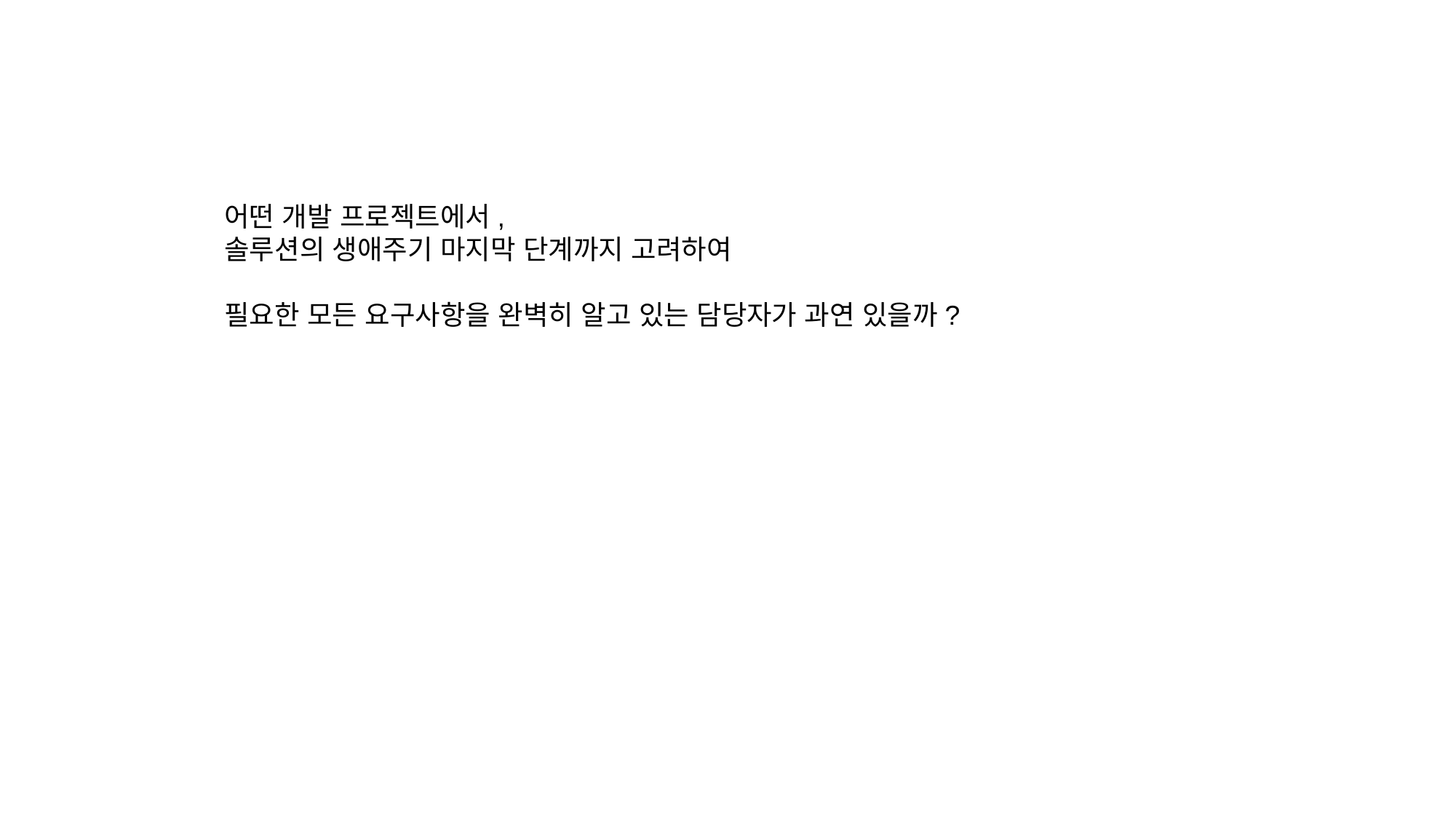

어떤 개발 프로젝트에서,
솔루션의 생애주기 마지막 단계까지 고려하여

필요한 모든 요구사항을 완벽히 알고 있는 담당자가 과연 있을까?